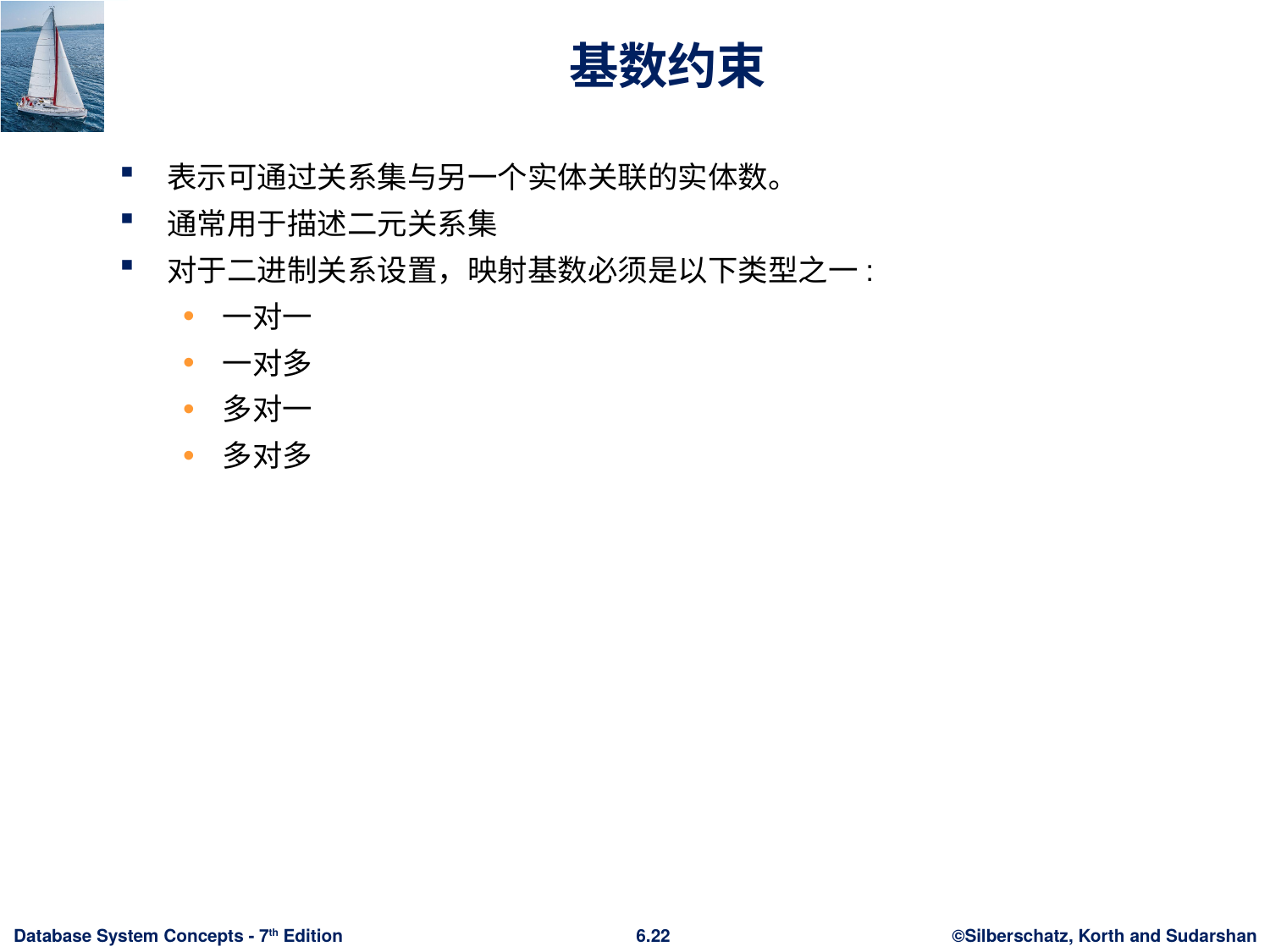

# 基数约束
表示可通过关系集与另一个实体关联的实体数。
通常用于描述二元关系集
对于二进制关系设置，映射基数必须是以下类型之一:
一对一
一对多
多对一
多对多